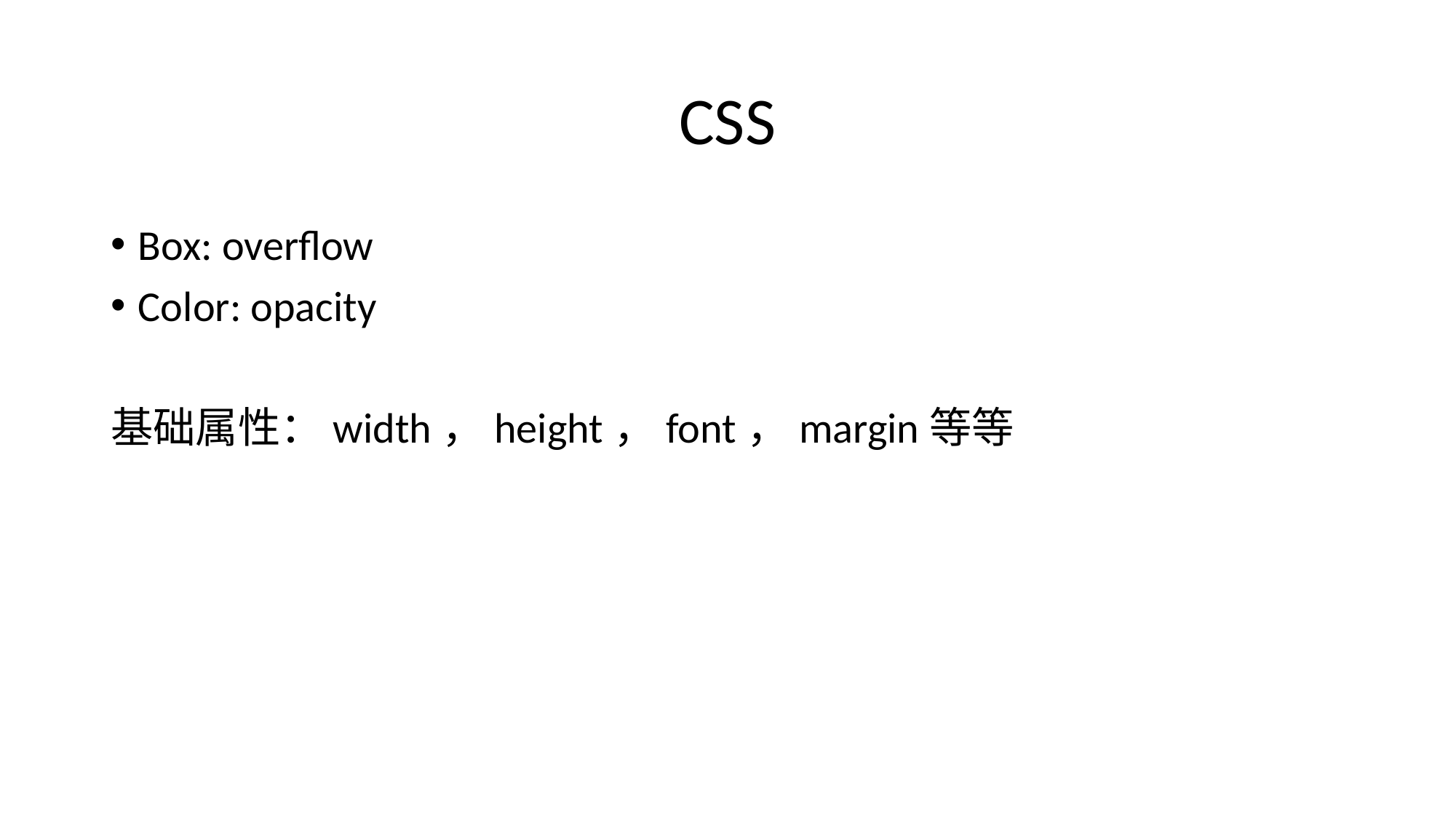

# CSS
Box: overflow
Color: opacity

基础属性：width，height，font，margin等等